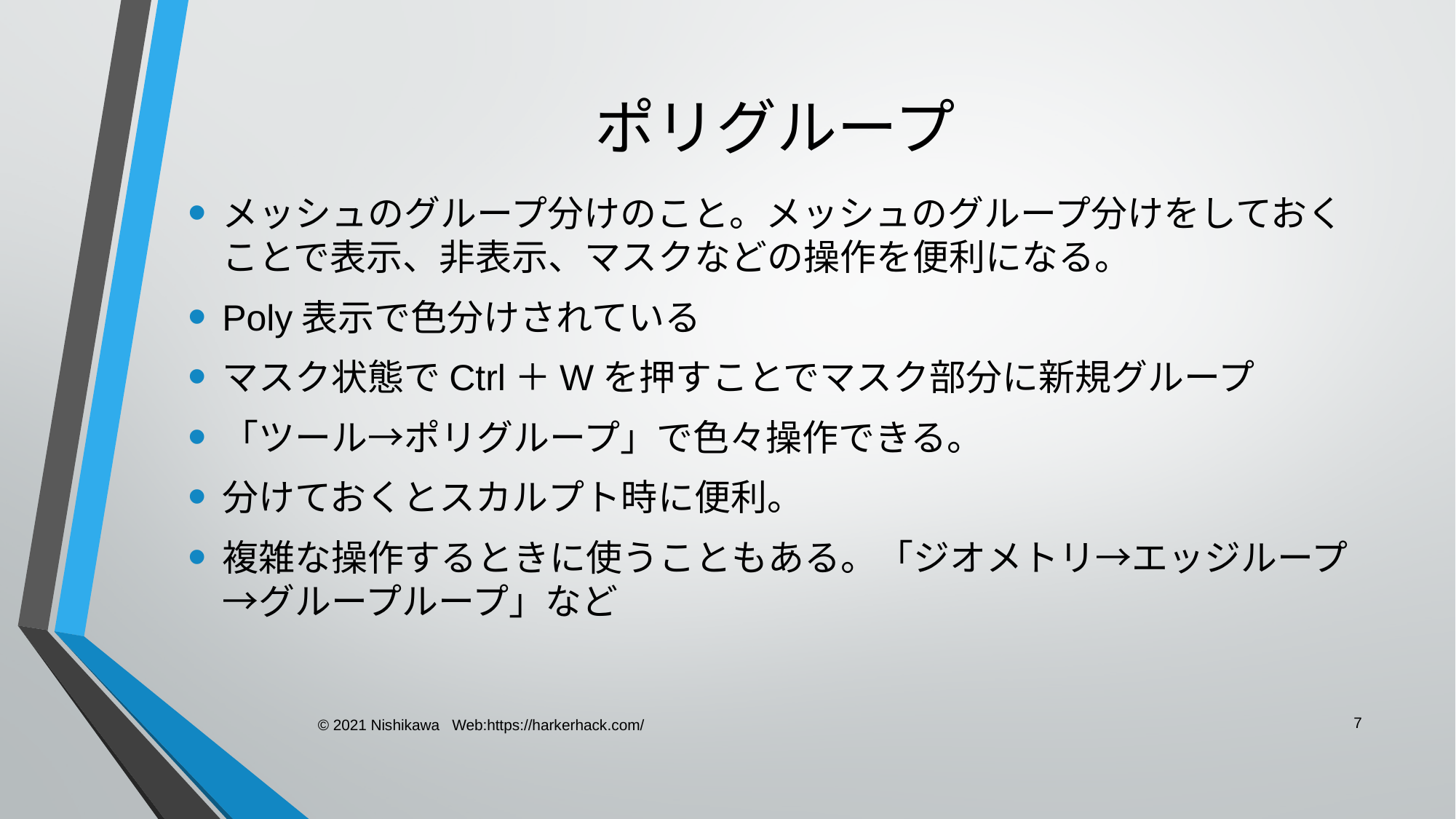

# ポリグループ
メッシュのグループ分けのこと。メッシュのグループ分けをしておくことで表示、非表示、マスクなどの操作を便利になる。
Poly表示で色分けされている
マスク状態でCtrl＋Wを押すことでマスク部分に新規グループ
「ツール→ポリグループ」で色々操作できる。
分けておくとスカルプト時に便利。
複雑な操作するときに使うこともある。「ジオメトリ→エッジループ→グループループ」など
7
© 2021 Nishikawa   Web:https://harkerhack.com/